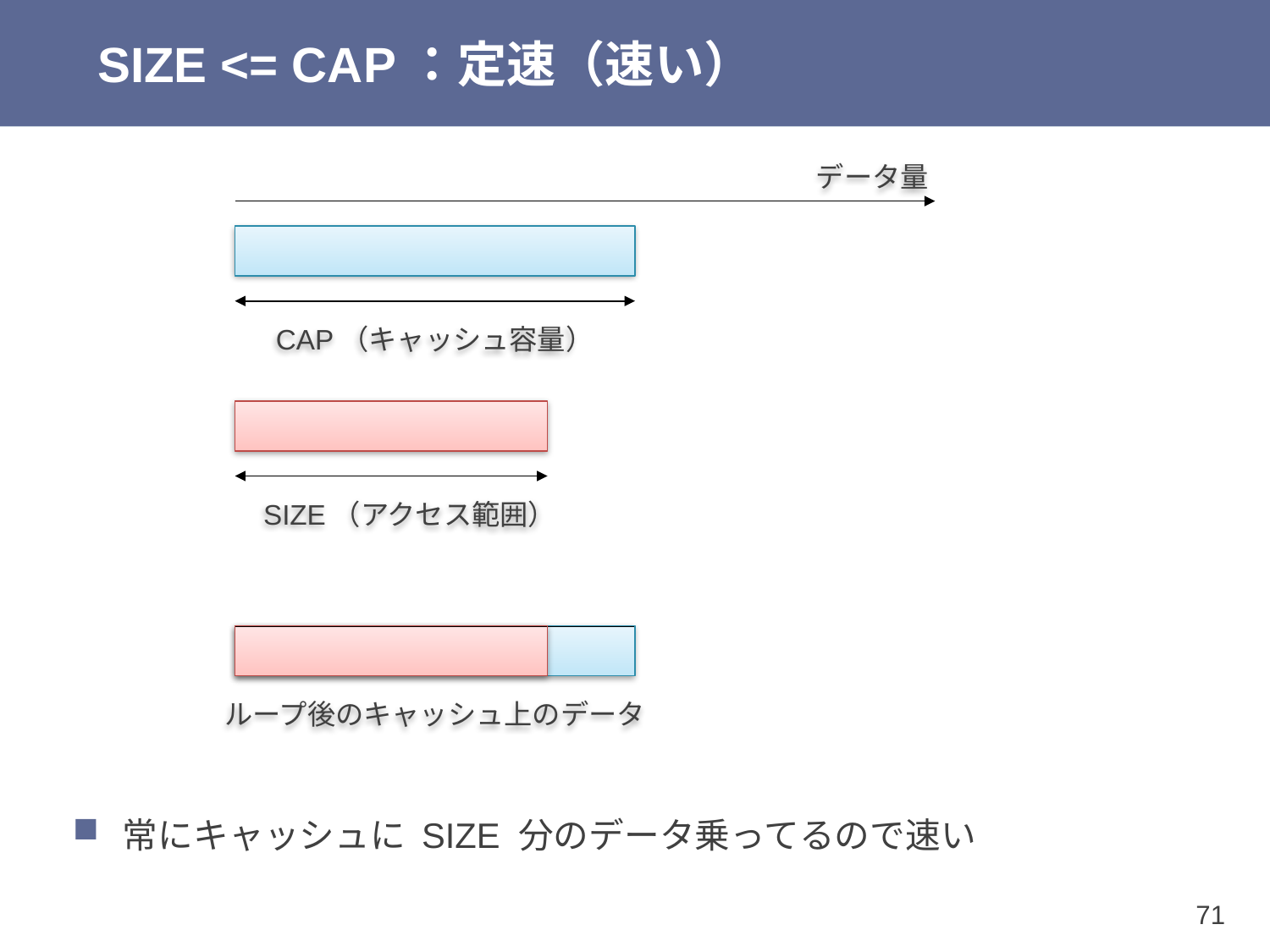

# SIZE <= CAP：定速（速い）
データ量

CAP（キャッシュ容量）

SIZE（アクセス範囲）

ループ後のキャッシュ上のデータ
常にキャッシュに SIZE 分のデータ乗ってるので速い